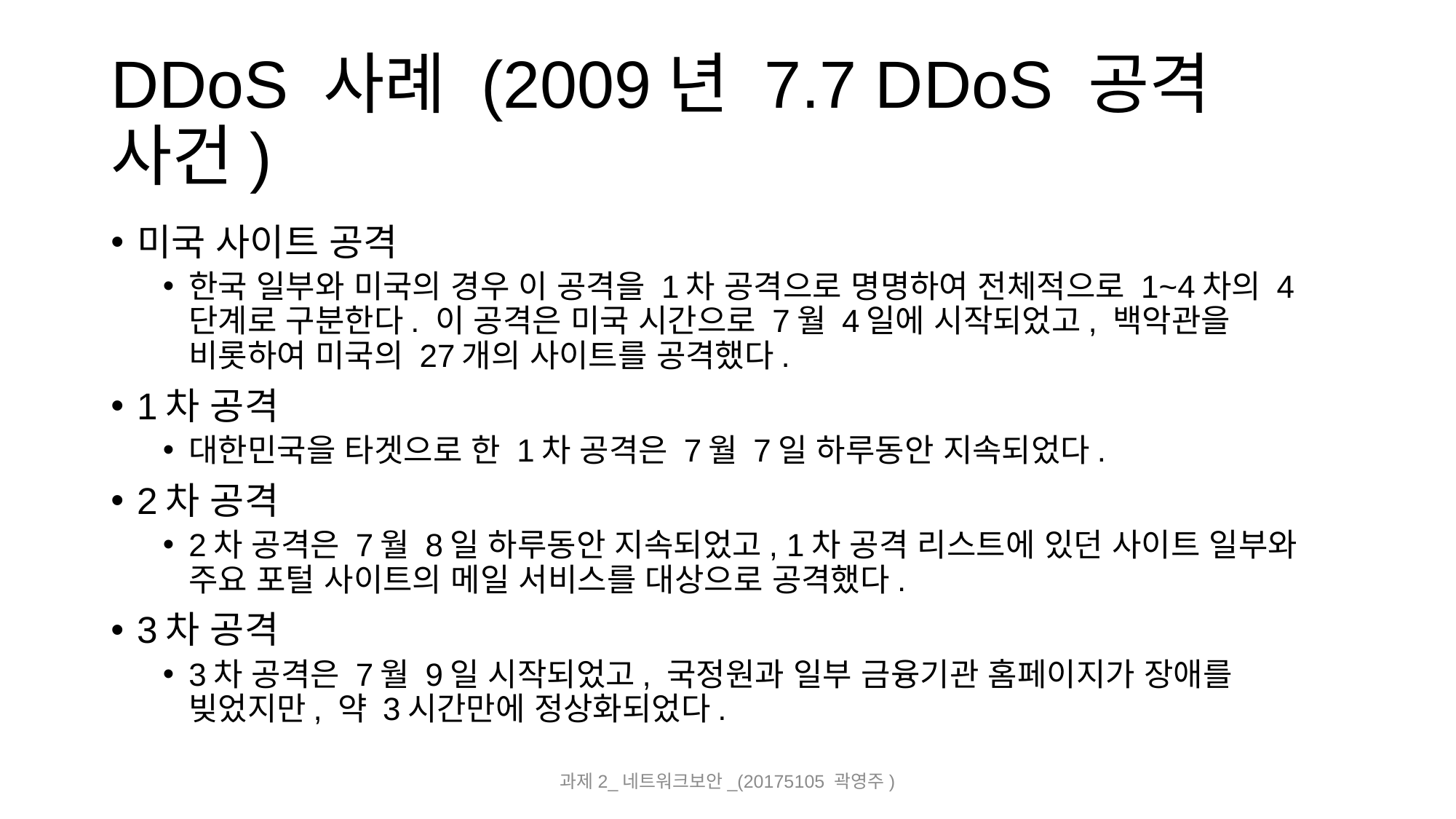

# DDoS 사례 (2009년 7.7 DDoS 공격 사건)
미국 사이트 공격
한국 일부와 미국의 경우 이 공격을 1차 공격으로 명명하여 전체적으로 1~4차의 4단계로 구분한다. 이 공격은 미국 시간으로 7월 4일에 시작되었고, 백악관을 비롯하여 미국의 27개의 사이트를 공격했다.
1차 공격
대한민국을 타겟으로 한 1차 공격은 7월 7일 하루동안 지속되었다.
2차 공격
2차 공격은 7월 8일 하루동안 지속되었고, 1차 공격 리스트에 있던 사이트 일부와 주요 포털 사이트의 메일 서비스를 대상으로 공격했다.
3차 공격
3차 공격은 7월 9일 시작되었고, 국정원과 일부 금융기관 홈페이지가 장애를 빚었지만, 약 3시간만에 정상화되었다.
과제2_네트워크보안_(20175105 곽영주)